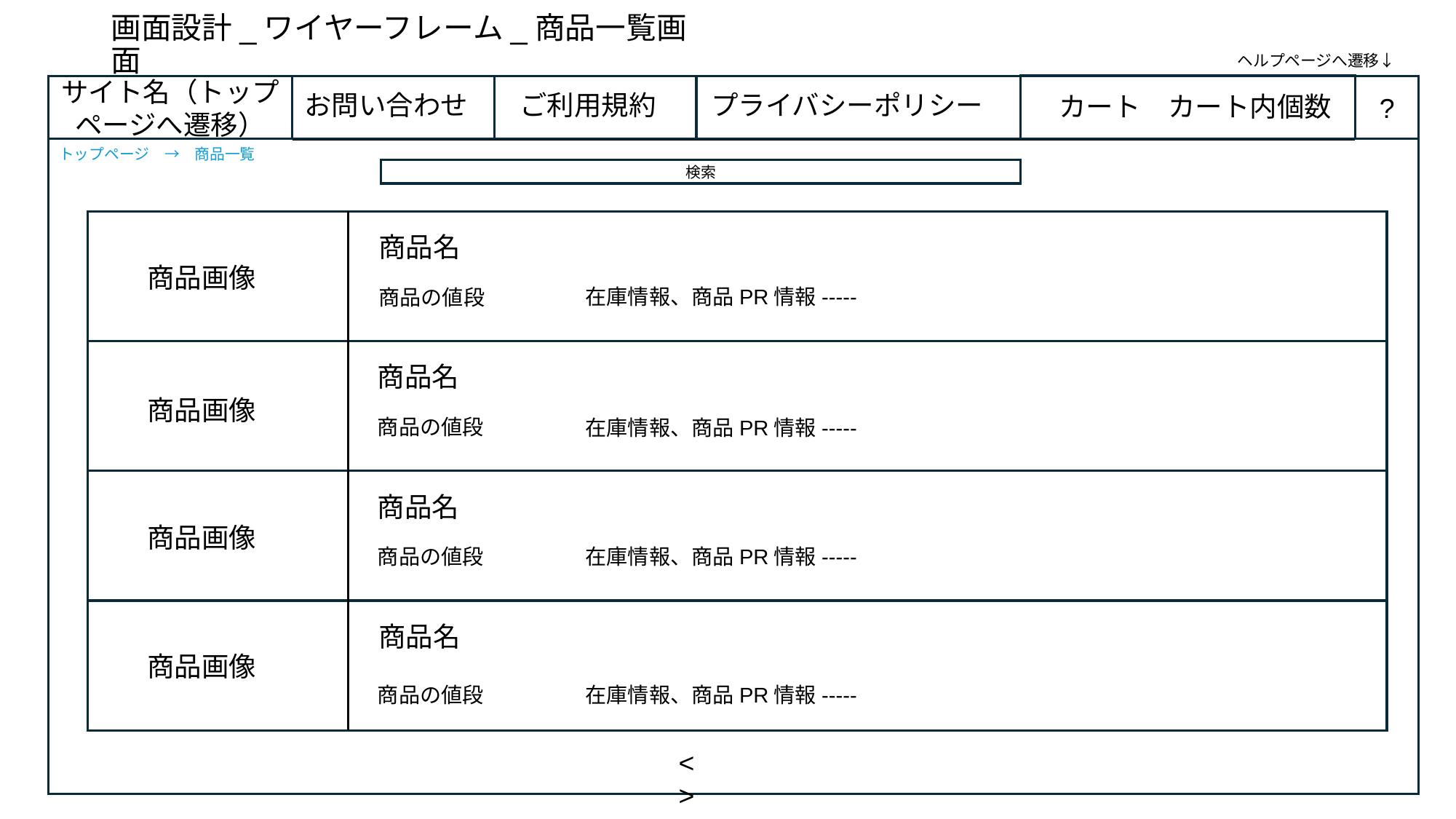

# 画面設計_ワイヤーフレーム_商品一覧画面
ヘルプページへ遷移↓
プライバシーポリシー

ご利用規約

お問い合わせ
サイト名（トップページへ遷移）

?
カート　カート内個数
トップページ　→　商品一覧
検索

商品名
商品画像
在庫情報、商品PR情報-----
商品の値段

商品名
商品画像
商品の値段
在庫情報、商品PR情報-----

商品名
商品画像
商品の値段
在庫情報、商品PR情報-----

商品名
商品画像
商品の値段
在庫情報、商品PR情報-----
<　　>